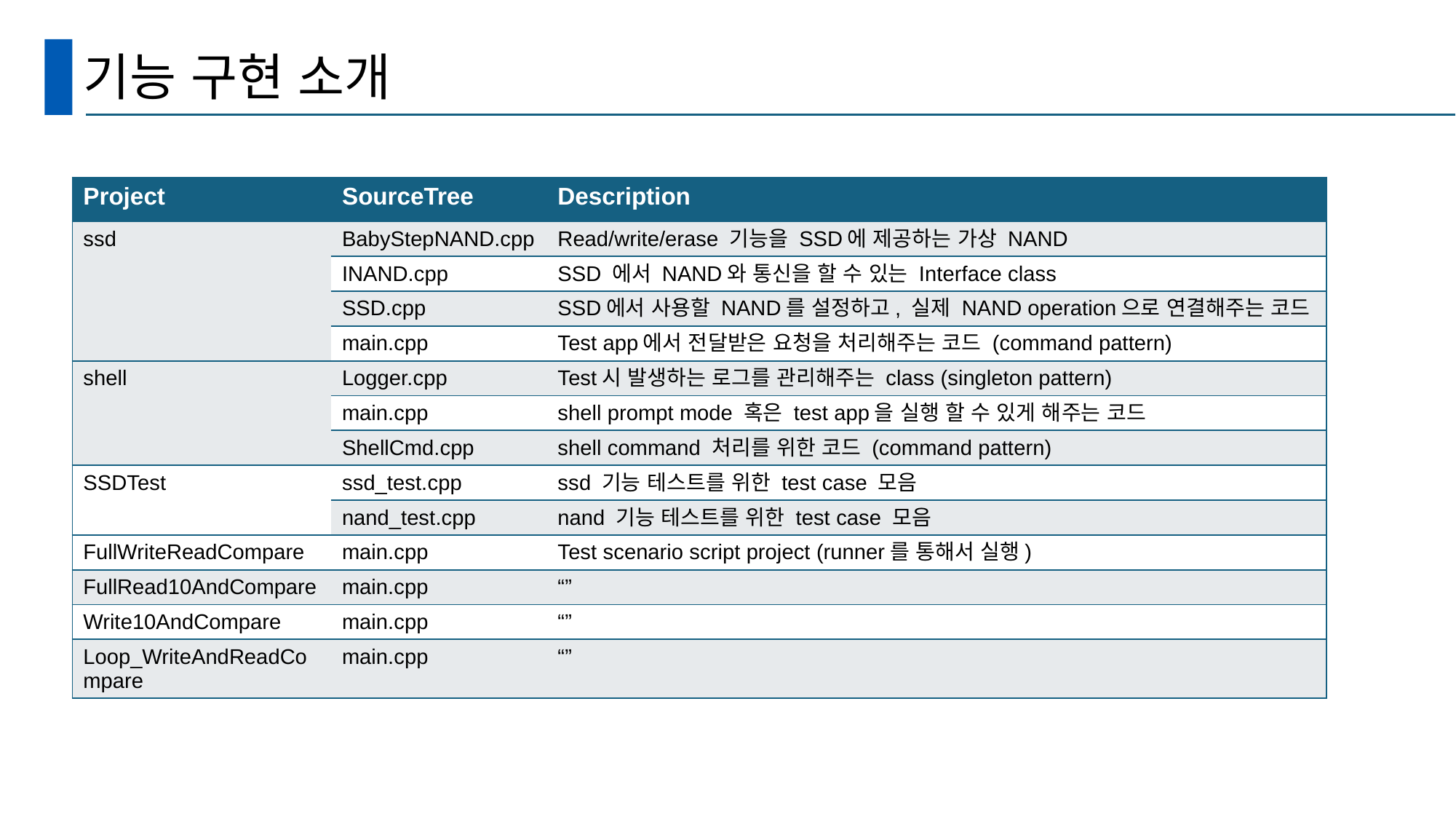

# 기능 구현 소개
| Project | SourceTree | Description |
| --- | --- | --- |
| ssd | BabyStepNAND.cpp | Read/write/erase 기능을 SSD에 제공하는 가상 NAND |
|  | INAND.cpp | SSD 에서 NAND와 통신을 할 수 있는 Interface class |
|  | SSD.cpp | SSD에서 사용할 NAND를 설정하고, 실제 NAND operation으로 연결해주는 코드 |
|  | main.cpp | Test app에서 전달받은 요청을 처리해주는 코드 (command pattern) |
| shell | Logger.cpp | Test시 발생하는 로그를 관리해주는 class (singleton pattern) |
|  | main.cpp | shell prompt mode 혹은 test app을 실행 할 수 있게 해주는 코드 |
|  | ShellCmd.cpp | shell command 처리를 위한 코드 (command pattern) |
| SSDTest | ssd\_test.cpp | ssd 기능 테스트를 위한 test case 모음 |
|  | nand\_test.cpp | nand 기능 테스트를 위한 test case 모음 |
| FullWriteReadCompare | main.cpp | Test scenario script project (runner를 통해서 실행) |
| FullRead10AndCompare | main.cpp | “” |
| Write10AndCompare | main.cpp | “” |
| Loop\_WriteAndReadCompare | main.cpp | “” |